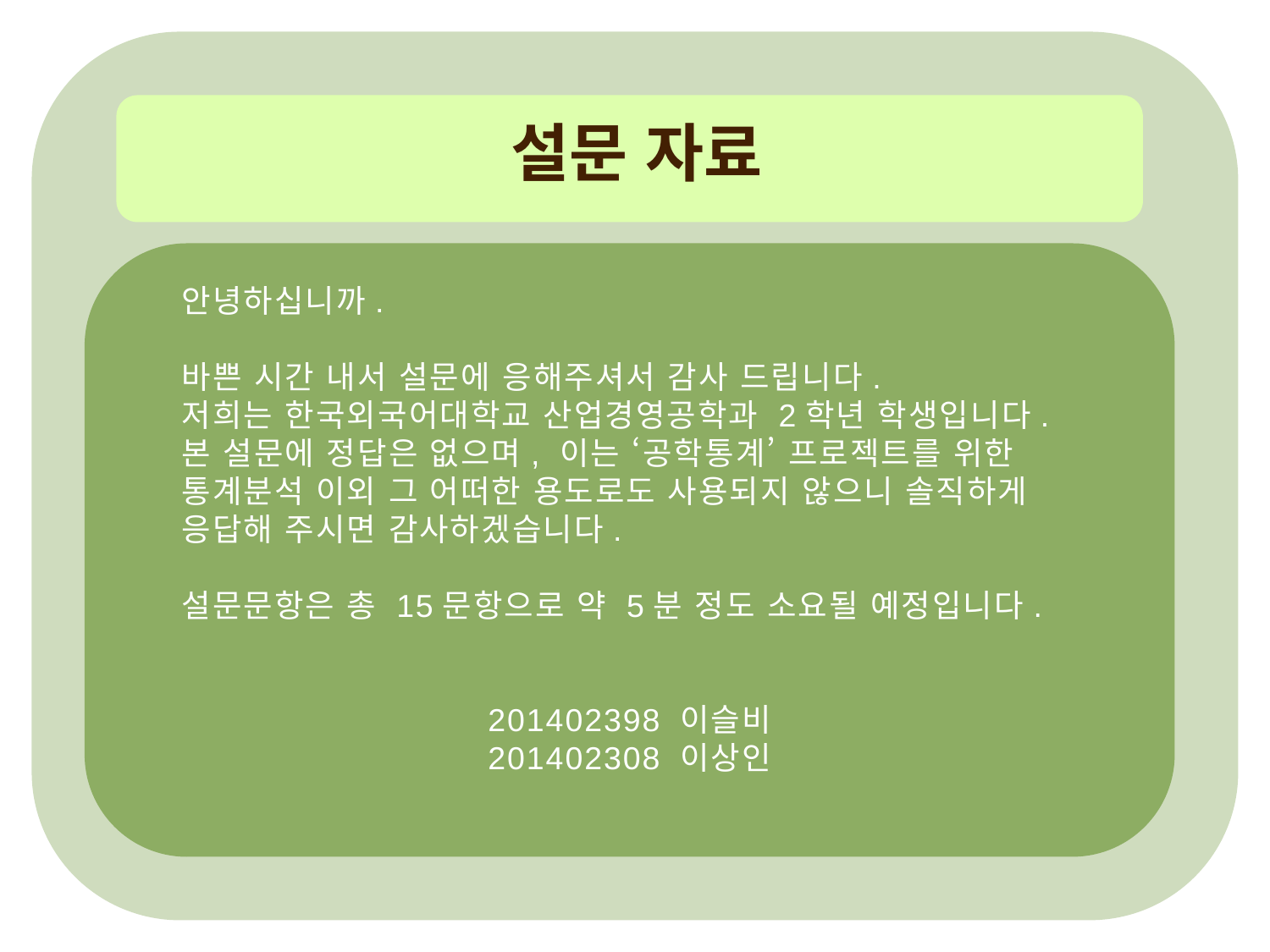

설문 자료

안녕하십니까.

바쁜 시간 내서 설문에 응해주셔서 감사 드립니다.
저희는 한국외국어대학교 산업경영공학과 2학년 학생입니다.
본 설문에 정답은 없으며, 이는 ‘공학통계’ 프로젝트를 위한 통계분석 이외 그 어떠한 용도로도 사용되지 않으니 솔직하게 응답해 주시면 감사하겠습니다.

설문문항은 총 15문항으로 약 5분 정도 소요될 예정입니다.

201402398 이슬비
201402308 이상인